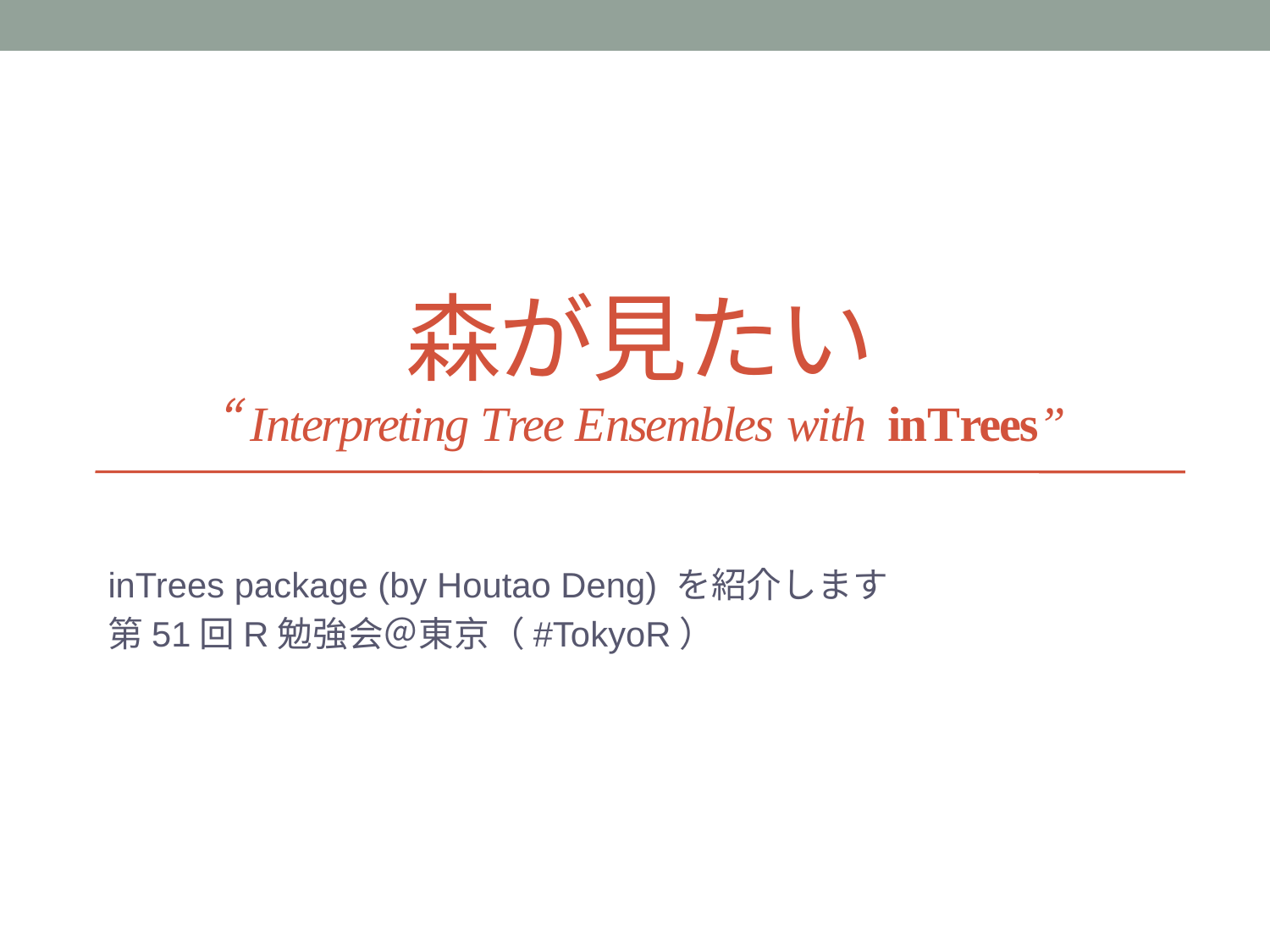

# 森が見たい “Interpreting Tree Ensembles with  inTrees”
inTrees package (by Houtao Deng) を紹介します
第51回R勉強会＠東京（#TokyoR）